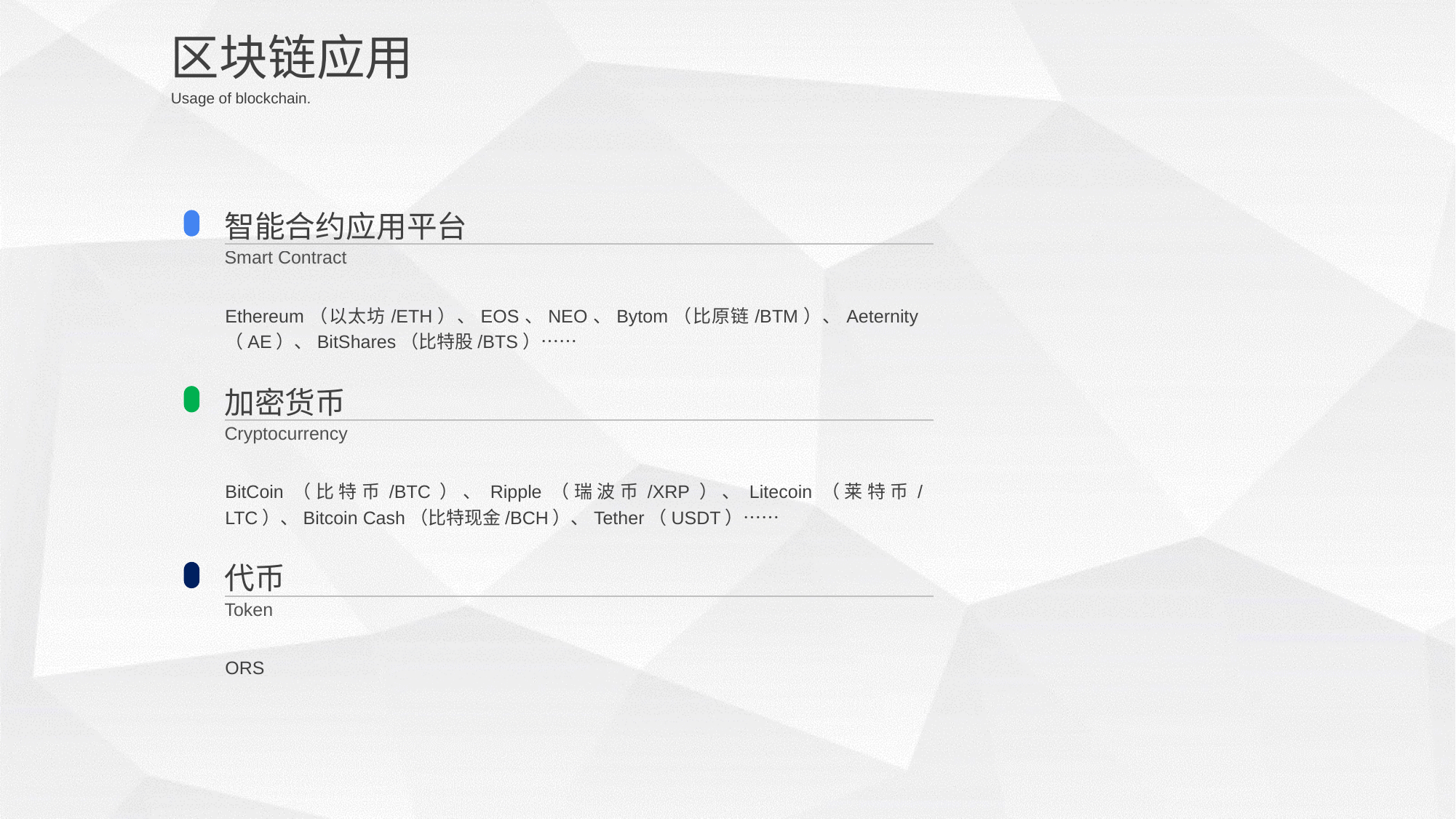

区块链应用
Usage of blockchain.
智能合约应用平台

Smart Contract
Ethereum（以太坊/ETH）、EOS、NEO、Bytom（比原链/BTM）、Aeternity（AE）、BitShares（比特股/BTS）……
加密货币

Cryptocurrency
BitCoin（比特币/BTC）、Ripple（瑞波币/XRP）、Litecoin（莱特币/LTC）、Bitcoin Cash（比特现金/BCH）、Tether（USDT）……
代币

Token
ORS